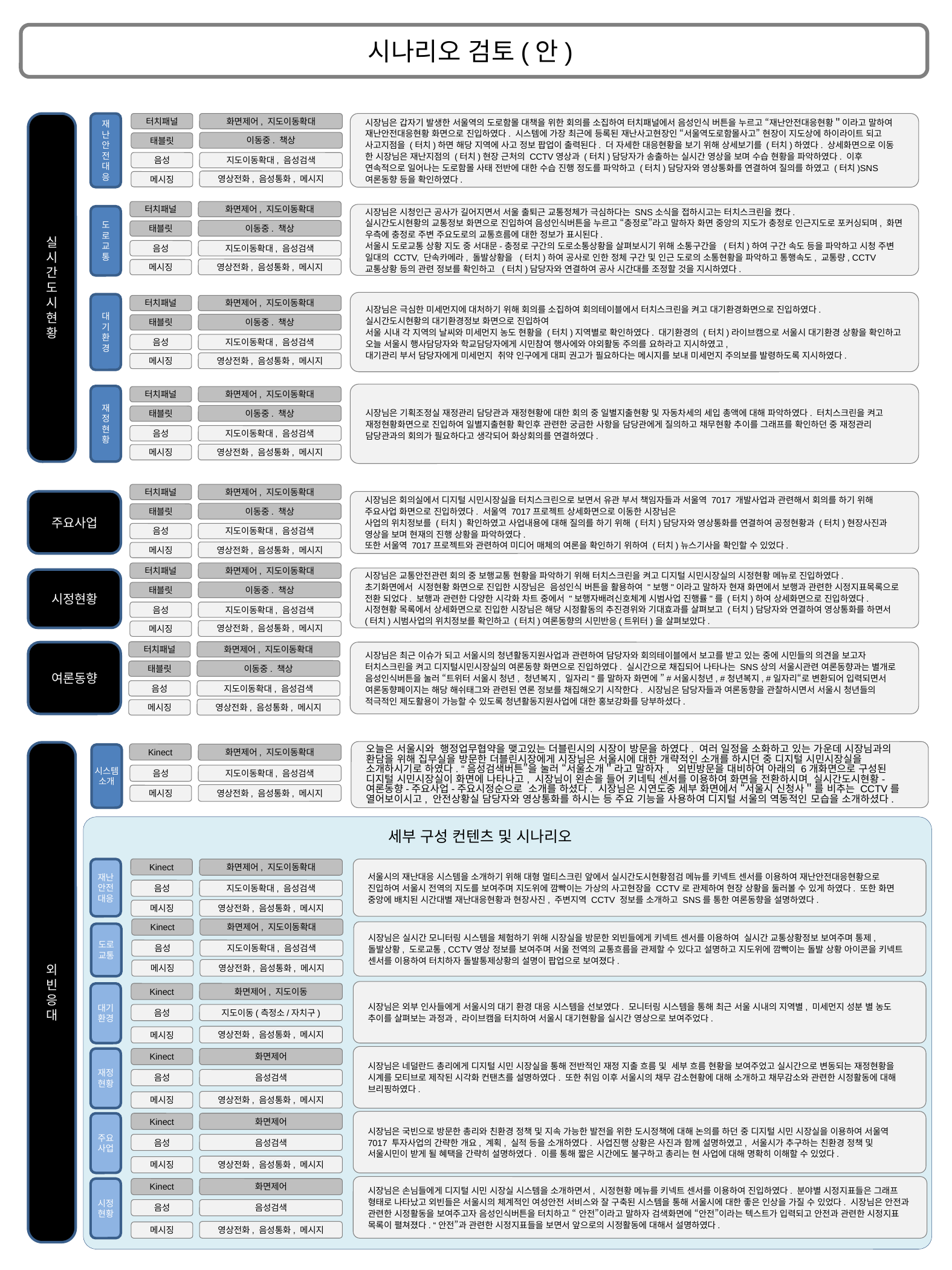

시나리오 검토(안)
실시간도시현황
재난안전대응
터치패널
화면제어, 지도이동확대
이동중. 책상
태블릿
지도이동확대, 음성검색
음성
영상전화, 음성통화, 메시지
메시징
시장님은 갑자기 발생한 서울역의 도로함몰 대책을 위한 회의를 소집하여 터치패널에서 음성인식 버튼을 누르고 “재난안전대응현황＂이라고 말하여 재난안전대응현황 화면으로 진입하였다. 시스템에 가장 최근에 등록된 재난사고현장인 “서울역도로함몰사고” 현장이 지도상에 하이라이트 되고 사고지점을 (터치)하면 해당 지역에 사고 정보 팝업이 출력된다. 더 자세한 대응현황을 보기 위해 상세보기를 (터치)하였다. 상세화면으로 이동 한 시장님은 재난지점의 (터치)현장 근처의 CCTV영상과 (터치)담당자가 송출하는 실시간 영상을 보며 수습 현황을 파악하였다. 이후 연속적으로 일어나는 도로함몰 사태 전반에 대한 수습 진행 정도를 파악하고 (터치)담당자와 영상통화를 연결하여 질의를 하였고 (터치)SNS 여론동향 등을 확인하였다.
터치패널
화면제어, 지도이동확대
이동중. 책상
태블릿
지도이동확대, 음성검색
음성
영상전화, 음성통화, 메시지
메시징
시장님은 시청인근 공사가 길어지면서 서울 출퇴근 교통정체가 극심하다는 SNS소식을 접하시고는 터치스크린을 켰다.
실시간도시현황의 교통정보 화면으로 진입하여 음성인식버튼을 누르고 “충정로”라고 말하자 화면 중앙의 지도가 충정로 인근지도로 포커싱되며, 화면 우측에 충정로 주변 주요도로의 교통흐름에 대한 정보가 표시된다.
서울시 도로교통 상황 지도 중 서대문-충정로 구간의 도로소통상황을 살펴보시기 위해 소통구간을  (터치)하여 구간 속도 등을 파악하고 시청 주변 일대의 CCTV, 단속카메라, 돌발상황을  (터치)하여 공사로 인한 정체 구간 및 인근 도로의 소통현황을 파악하고 통행속도, 교통량, CCTV교통상황 등의 관련 정보를 확인하고  (터치)담당자와 연결하여 공사 시간대를 조정할 것을 지시하였다.
도로
교통
시장님은 극심한 미세먼지에 대처하기 위해 회의를 소집하여 회의테이블에서 터치스크린을 켜고 대기환경화면으로 진입하였다.
실시간도시현황의 대기환경정보 화면으로 진입하여
서울 시내 각 지역의 날씨와 미세먼지 농도 현황을 (터치)지역별로 확인하였다. 대기환경의 (터치)라이브캠으로 서울시 대기환경 상황을 확인하고
오늘 서울시 행사담당자와 학교담당자에게 시민참여 행사에와 야외활동 주의를 요하라고 지시하였고,
대기관리 부서 담당자에게 미세먼지  취약 인구에게 대피 권고가 필요하다는 메시지를 보내 미세먼지 주의보를 발령하도록 지시하였다.
대기
환경
터치패널
화면제어, 지도이동확대
이동중. 책상
태블릿
지도이동확대, 음성검색
음성
영상전화, 음성통화, 메시지
메시징
시장님은 기획조정실 재정관리 담당관과 재정현황에 대한 회의 중 일별지출현황 및 자동차세의 세입 총액에 대해 파악하였다. 터치스크린을 켜고 재정현황화면으로 진입하여 일별지출현황 확인후 관련한 궁금한 사항을 담당관에게 질의하고 채무현황 추이를 그래프를 확인하던 중 재정관리 담당관과의 회의가 필요하다고 생각되어 화상회의를 연결하였다.
재정현황
터치패널
화면제어, 지도이동확대
이동중. 책상
태블릿
지도이동확대, 음성검색
음성
영상전화, 음성통화, 메시지
메시징
터치패널
화면제어, 지도이동확대
이동중. 책상
태블릿
지도이동확대, 음성검색
음성
영상전화, 음성통화, 메시지
메시징
주요사업
시장님은 회의실에서 디지털 시민시장실을 터치스크린으로 보면서 유관 부서 책임자들과 서울역 7017 개발사업과 관련해서 회의를 하기 위해 주요사업 화면으로 진입하였다. 서울역 7017프로젝트 상세화면으로 이동한 시장님은
사업의 위치정보를 (터치) 확인하였고 사업내용에 대해 질의를 하기 위해 (터치)담당자와 영상통화를 연결하여 공정현황과 (터치)현장사진과 영상을 보며 현재의 진행 상황을 파악하였다.
또한 서울역 7017프로젝트와 관련하여 미디어 매체의 여론을 확인하기 위하여 (터치)뉴스기사을 확인할 수 있었다.
터치패널
화면제어, 지도이동확대
이동중. 책상
태블릿
지도이동확대, 음성검색
음성
영상전화, 음성통화, 메시지
메시징
시장님은 교통안전관련 회의 중 보행교통 현황을 파악하기 위해 터치스크린을 켜고 디지털 시민시장실의 시정현황 메뉴로 진입하였다.
초기화면에서  시정현황 화면으로 진입한 시장님은  음성인식 버튼을 활용하여 "보행"이라고 말하자 현재 화면에서 보행과 관련한 시정지표목록으로 전환 되었다. 보행과 관련한 다양한 시각화 차트 중에서 "보행자배려신호체계 시범사업 진행률"를 (터치)하여 상세화면으로 진입하였다. 시정현황 목록에서 상세화면으로 진입한 시장님은 해당 시정활동의 추진경위와 기대효과를 살펴보고 (터치)담당자와 연결하여 영상통화를 하면서 (터치)시범사업의 위치정보를 확인하고 (터치)여론동향의 시민반응(트위터)을 살펴보았다.
시정현황
터치패널
화면제어, 지도이동확대
이동중. 책상
태블릿
지도이동확대, 음성검색
음성
영상전화, 음성통화, 메시지
메시징
여론동향
시장님은 최근 이슈가 되고 서울시의 청년활동지원사업과 관련하여 담당자와 회의테이블에서 보고를 받고 있는 중에 시민들의 의견을 보고자 터치스크린을 켜고 디지털시민시장실의 여론동향 화면으로 진입하였다. 실시간으로 채집되어 나타나는 SNS상의 서울시관련 여론동향과는 별개로 음성인식버튼을 눌러 “트위터 서울시 청년, 청년복지, 일자리"를 말하자 화면에 ”#서울시청년, #청년복지, #일자리“로 변환되어 입력되면서 여론동향페이지는 해당 해쉬태그와 관련된 연론 정보를 채집해오기 시작한다. 시장님은 담당자들과 여론동향을 관찰하시면서 서울시 청년들의 적극적인 제도활용이 가능할 수 있도록 청년활동지원사업에 대한 홍보강화를 당부하셨다.
오늘은 서울시와  행정업무협약을 맺고있는 더블린시의 시장이 방문을 하였다. 여러 일정을 소화하고 있는 가운데 시장님과의 환담을 위해 집무실을 방문한 더블린시장에게 시장님은 서울시에 대한 개략적인 소개를 하시던 중 디지털 시민시장실을 소개하시기로 하였다. “음성검색버튼”을 눌러 “서울소개＂라고 말하자,  외빈방문을 대비하여 아래의 6개화면으로 구성된  디지털 시민시장실이 화면에 나타나고, 시장님이 왼손을 들어 키네틱 센서를 이용하여 화면을 전환하시며  실시간도시현황-여론동향-주요사업-주요시정순으로  소개를 하셨다. 시장님은 시연도중 세부 화면에서 “서울시 신청사＂를 비추는 CCTV를 열어보이시고, 안전상황실 담당자와 영상통화를 하시는 등 주요 기능을 사용하여 디지털 서울의 역동적인 모습을 소개하셨다.
외빈응대
Kinect
화면제어, 지도이동확대
시스템소개
지도이동확대, 음성검색
음성
영상전화, 음성통화, 메시지
메시징

세부 구성 컨텐츠 및 시나리오
Kinect
재난
안전
대응
화면제어, 지도이동확대
서울시의 재난대응 시스템을 소개하기 위해 대형 멀티스크린 앞에서 실시간도시현황점검 메뉴를 키넥트 센서를 이용하여 재난안전대응현황으로 진입하여 서울시 전역의 지도를 보여주며 지도위에 깜빡이는 가상의 사고현장을 CCTV로 관제하여 현장 상황을 둘러볼 수 있게 하였다. 또한 화면 중앙에 배치된 시간대별 재난대응현황과 현장사진, 주변지역 CCTV 정보를 소개하고 SNS를 통한 여론동향을 설명하였다.
지도이동확대, 음성검색
음성
영상전화, 음성통화, 메시지
메시징
Kinect
화면제어, 지도이동확대
시장님은 실시간 모니터링 시스템을 체험하기 위해 시장실을 방문한 외빈들에게 키넥트 센서를 이용하여  실시간 교통상황정보 보여주며 통제, 돌발상황, 도로교통, CCTV영상 정보를 보여주며 서울 전역의 교통흐름을 관제할 수 있다고 설명하고 지도위에 깜빡이는 돌발 상황 아이콘을 키넥트 센서를 이용하여 터치하자 돌발통제상황의 설명이 팝업으로 보여졌다.
도로
교통
음성
지도이동확대, 음성검색
영상전화, 음성통화, 메시지
메시징
시장님은 외부 인사들에게 서울시의 대기 환경 대응 시스템을 선보였다. 모니터링 시스템을 통해 최근 서울 시내의 지역별, 미세먼지 성분 별 농도 추이를 살펴보는 과정과, 라이브캠을 터치하여 서울시 대기현황을 실시간 영상으로 보여주었다.
대기
환경
Kinect
화면제어, 지도이동
지도이동(측정소/자치구)
음성
영상전화, 음성통화, 메시지
메시징
시장님은 네덜란드 총리에게 디지털 시민 시장실을 통해 전반적인 재정 지출 흐름 및  세부 흐름 현황을 보여주었고 실시간으로 변동되는 재정현황을 시계를 모티브로 제작된 시각화 컨탠츠를 설명하였다. 또한 취임 이후 서울시의 채무 감소현황에 대해 소개하고 채무감소와 관련한 시정활동에 대해 브리핑하였다.
Kinect
화면제어
재정
현황
음성검색
음성
영상전화, 음성통화, 메시지
메시징
시장님은 국빈으로 방문한 총리와 친환경 정책 및 지속 가능한 발전을 위한 도시정책에 대해 논의를 하던 중 디지털 시민 시장실을 이용하여 서울역 7017 투자사업의 간략한 개요, 계획, 실적 등을 소개하였다. 사업진행 상황은 사진과 함께 설명하였고, 서울시가 추구하는 친환경 정책 및 서울시민이 받게 될 혜택을 간략히 설명하였다. 이를 통해 짧은 시간에도 불구하고 총리는 현 사업에 대해 명확히 이해할 수 있었다.
Kinect
화면제어
주요
사업
음성검색
음성
영상전화, 음성통화, 메시지
메시징
시장님은 손님들에게 디지털 시민 시장실 시스템을 소개하면서, 시정현황 메뉴를 키넥트 센서를 이용하여 진입하였다. 분야별 시정지표들은 그래프 형태로 나타났고 외빈들은 서울시의 체계적인 여성안전 서비스와 잘 구축된 시스템을 통해 서울시에 대한 좋은 인상을 가질 수 있었다. 시장님은 안전과 관련한 시정활동을 보여주고자 음성인식버튼을 터치하고 “ 안전”이라고 말하자 검색화면에 “안전”이라는 텍스트가 입력되고 안전과 관련한 시정지표 목록이 펼쳐졌다. “안전”과 관련한 시정지표들을 보면서 앞으로의 시정활동에 대해서 설명하였다.
Kinect
화면제어
시정
현황
음성검색
음성
영상전화, 음성통화, 메시지
메시징